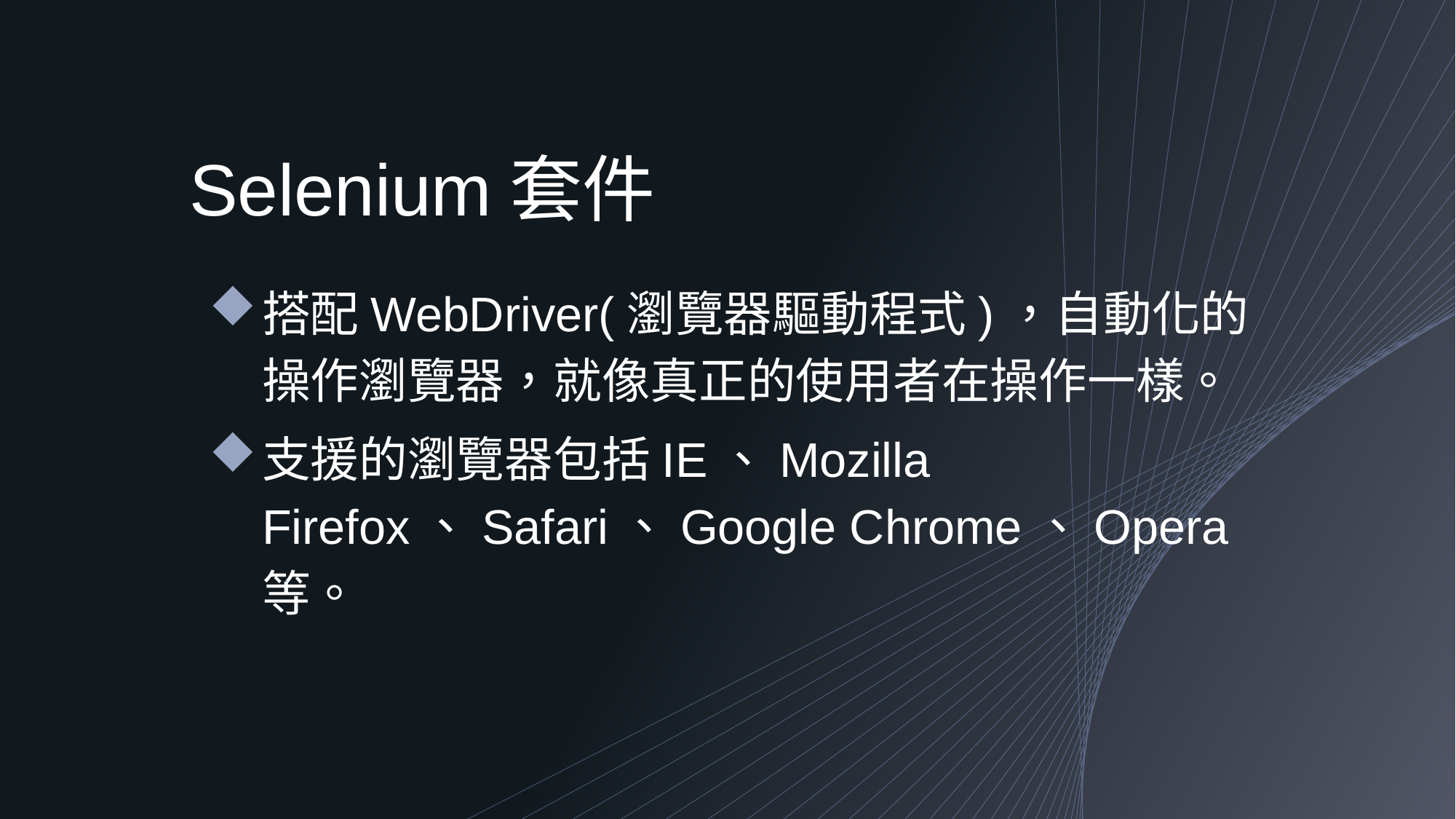

# Selenium套件
搭配WebDriver(瀏覽器驅動程式)，自動化的操作瀏覽器，就像真正的使用者在操作一樣。
支援的瀏覽器包括IE、Mozilla Firefox、Safari、Google Chrome、Opera等。